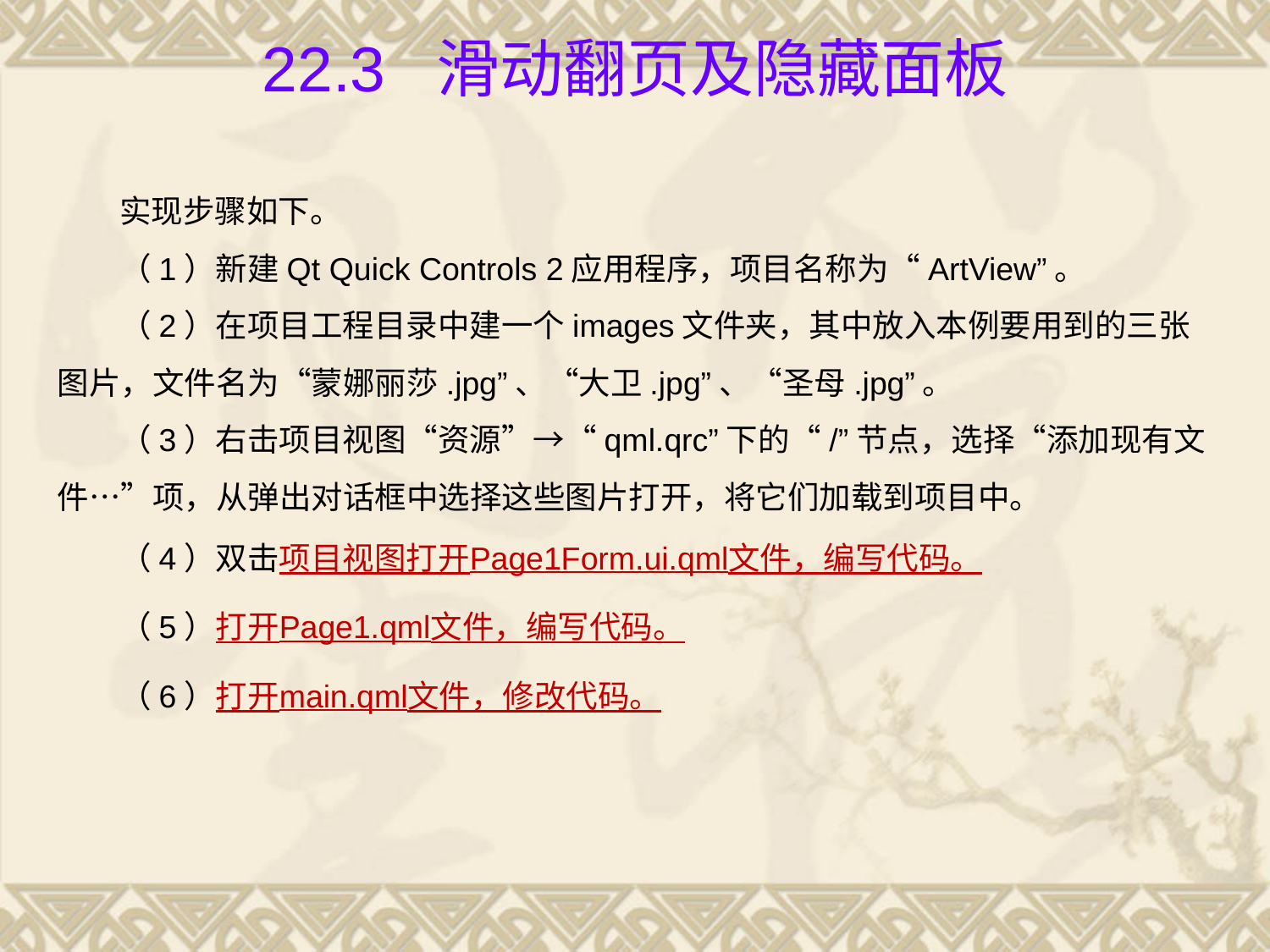

# 22.3  滑动翻页及隐藏面板
实现步骤如下。
（1）新建Qt Quick Controls 2应用程序，项目名称为“ArtView”。
（2）在项目工程目录中建一个images文件夹，其中放入本例要用到的三张图片，文件名为“蒙娜丽莎.jpg”、“大卫.jpg”、“圣母.jpg”。
（3）右击项目视图“资源”→“qml.qrc”下的“/”节点，选择“添加现有文件…”项，从弹出对话框中选择这些图片打开，将它们加载到项目中。
（4）双击项目视图打开Page1Form.ui.qml文件，编写代码。
（5）打开Page1.qml文件，编写代码。
（6）打开main.qml文件，修改代码。